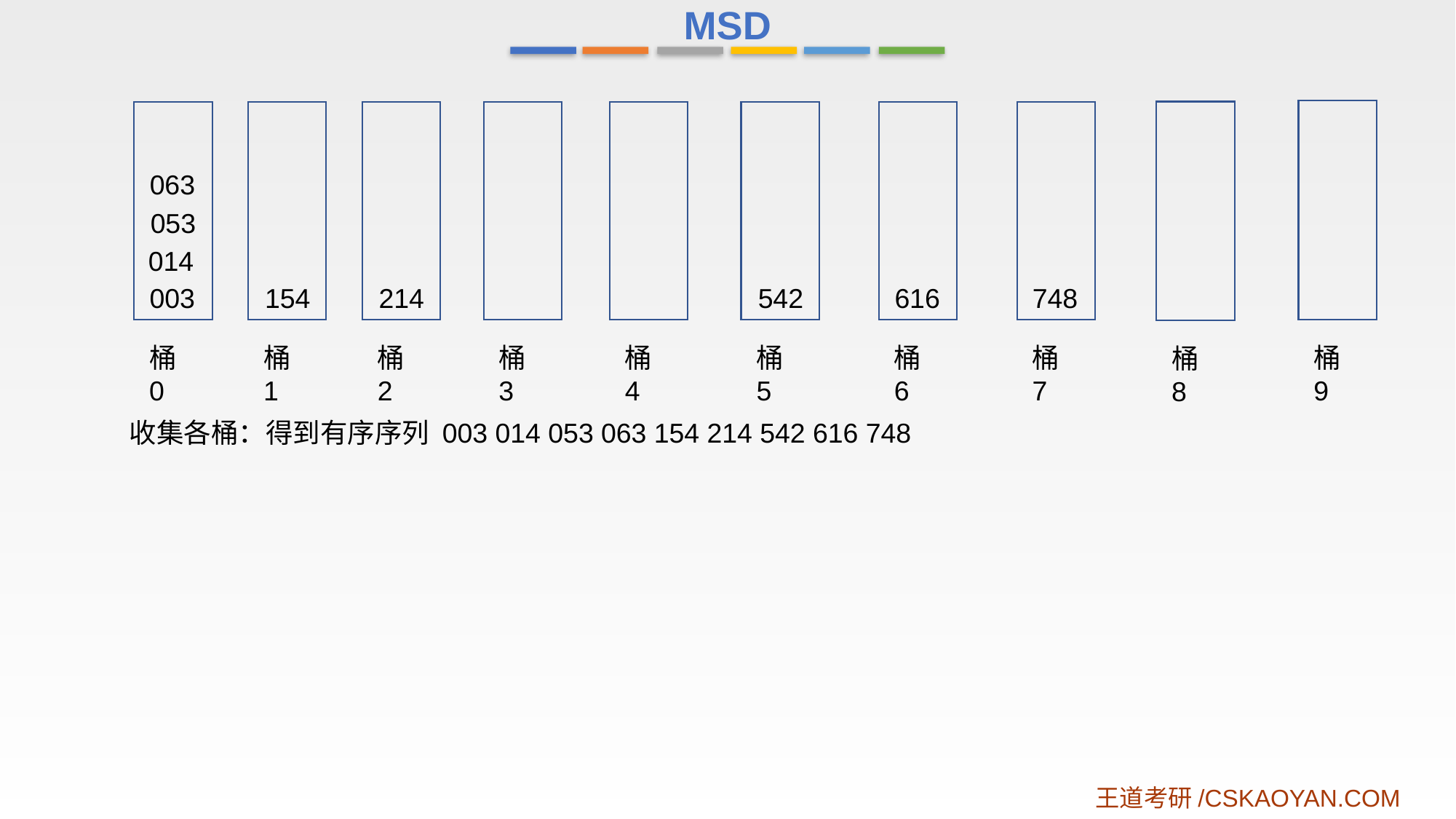

MSD

063
053
014
154
214
542
616
748
003
桶0
桶1
桶2
桶3
桶4
桶5
桶6
桶7
桶9
桶8
收集各桶：得到有序序列 003 014 053 063 154 214 542 616 748
王道考研/CSKAOYAN.COM